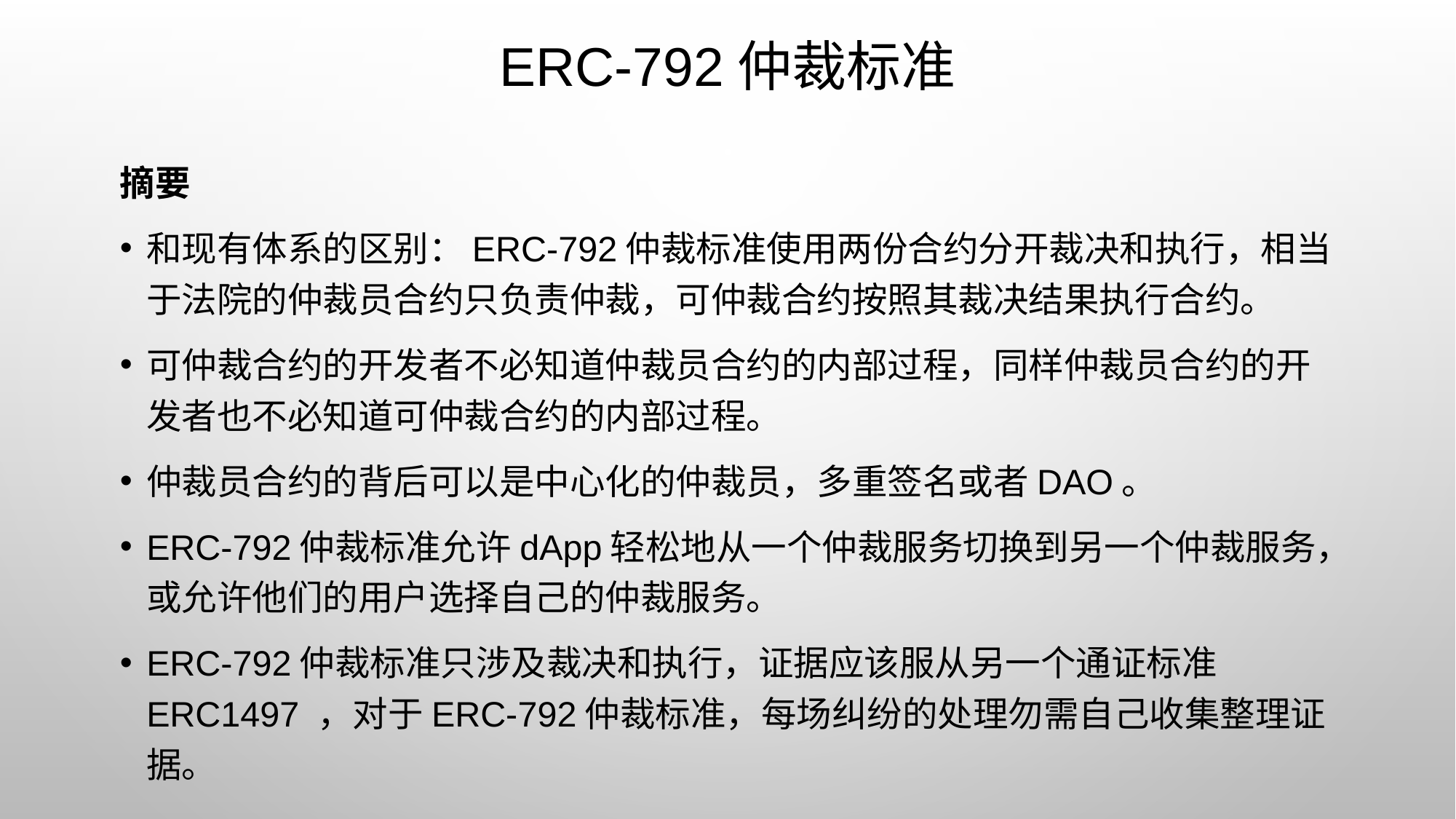

# ERC-792仲裁标准
摘要
和现有体系的区别：ERC-792仲裁标准使用两份合约分开裁决和执行，相当于法院的仲裁员合约只负责仲裁，可仲裁合约按照其裁决结果执行合约。
可仲裁合约的开发者不必知道仲裁员合约的内部过程，同样仲裁员合约的开发者也不必知道可仲裁合约的内部过程。
仲裁员合约的背后可以是中心化的仲裁员，多重签名或者DAO。
ERC-792仲裁标准允许dApp轻松地从一个仲裁服务切换到另一个仲裁服务，或允许他们的用户选择自己的仲裁服务。
ERC-792仲裁标准只涉及裁决和执行，证据应该服从另一个通证标准ERC1497 ，对于ERC-792仲裁标准，每场纠纷的处理勿需自己收集整理证据。